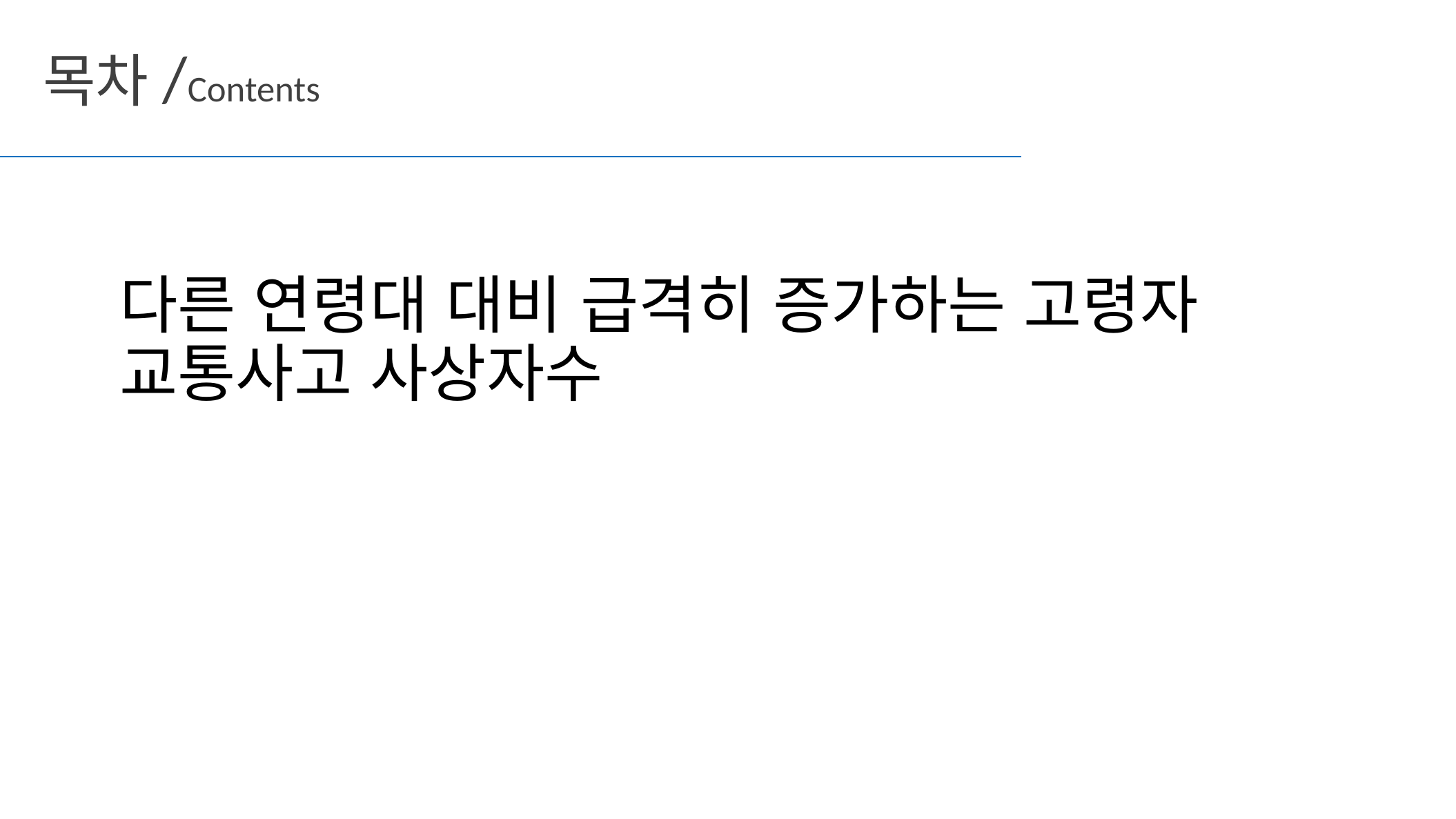

목차/Contents
# 다른 연령대 대비 급격히 증가하는 고령자 교통사고 사상자수